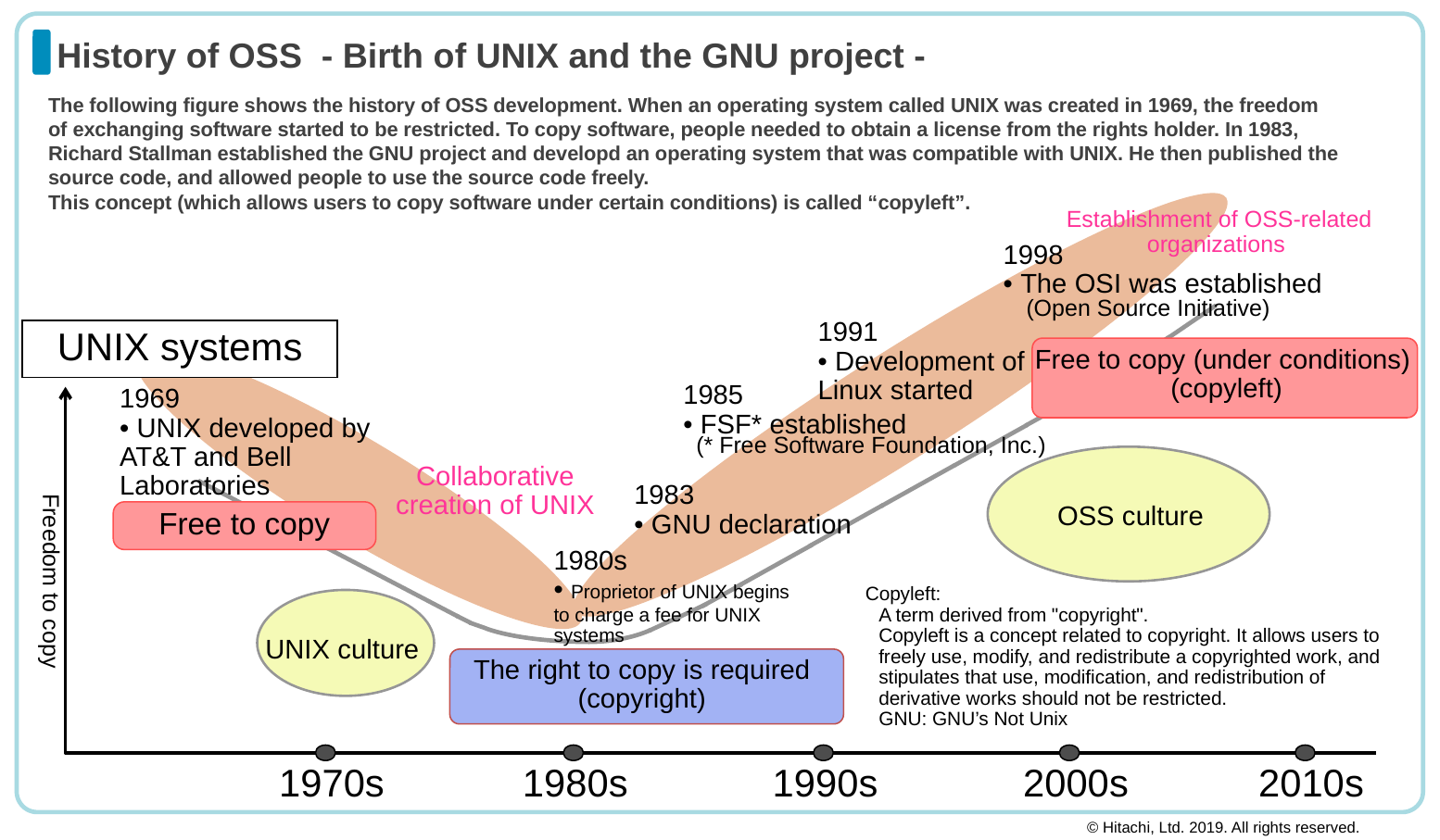

# History of OSS  - Birth of UNIX and the GNU project -
The following figure shows the history of OSS development. When an operating system called UNIX was created in 1969, the freedom of exchanging software started to be restricted. To copy software, people needed to obtain a license from the rights holder. In 1983, Richard Stallman established the GNU project and developd an operating system that was compatible with UNIX. He then published the source code, and allowed people to use the source code freely.
This concept (which allows users to copy software under certain conditions) is called “copyleft”.
 Establishment of OSS-related organizations

1998
• The OSI was established
   (Open Source Initiative)
1-3（5ページ）に
リンク

1991
• Development of Linux started
UNIX systems

Free to copy (under conditions)
(copyleft)
1985
• FSF* established
  (* Free Software Foundation, Inc.)
1969
• UNIX developed by AT&T and Bell Laboratories

Freedom to copy

Collaborative creation of UNIX

OSS culture
1983
• GNU declaration

Free to copy
1980s
• Proprietor of UNIX begins to charge a fee for UNIX systems
Copyleft:
A term derived from "copyright".
Copyleft is a concept related to copyright. It allows users to freely use, modify, and redistribute a copyrighted work, and stipulates that use, modification, and redistribution of derivative works should not be restricted.
GNU: GNU’s Not Unix

UNIX culture
The right to copy is required
(copyright)

1970s
1980s
1990s
2000s
2010s